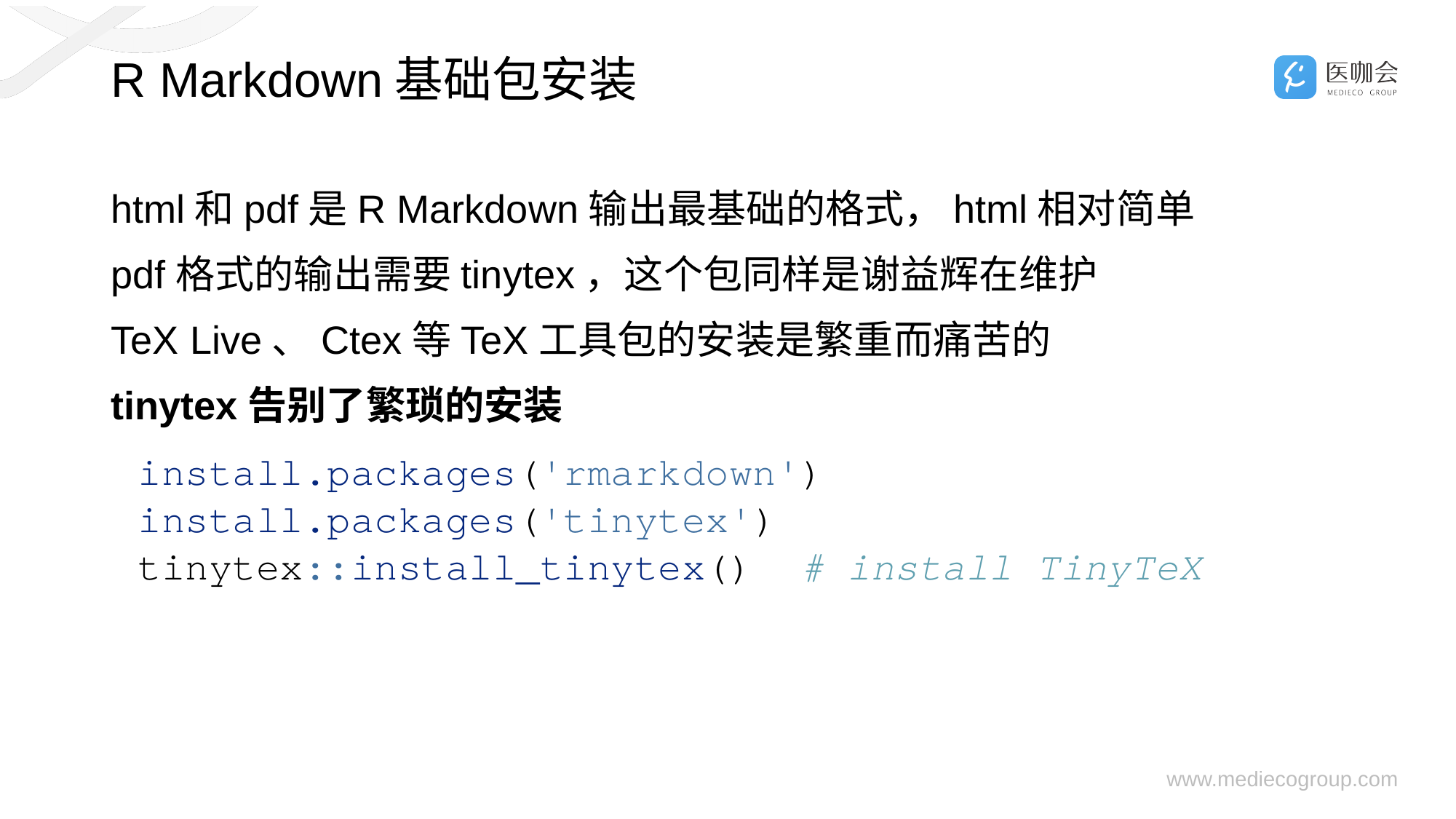

# R Markdown基础包安装
html和pdf是R Markdown输出最基础的格式，html相对简单
pdf格式的输出需要tinytex，这个包同样是谢益辉在维护
TeX Live、Ctex等TeX工具包的安装是繁重而痛苦的
tinytex告别了繁琐的安装
install.packages('rmarkdown')
install.packages('tinytex')
tinytex::install_tinytex()  # install TinyTeX